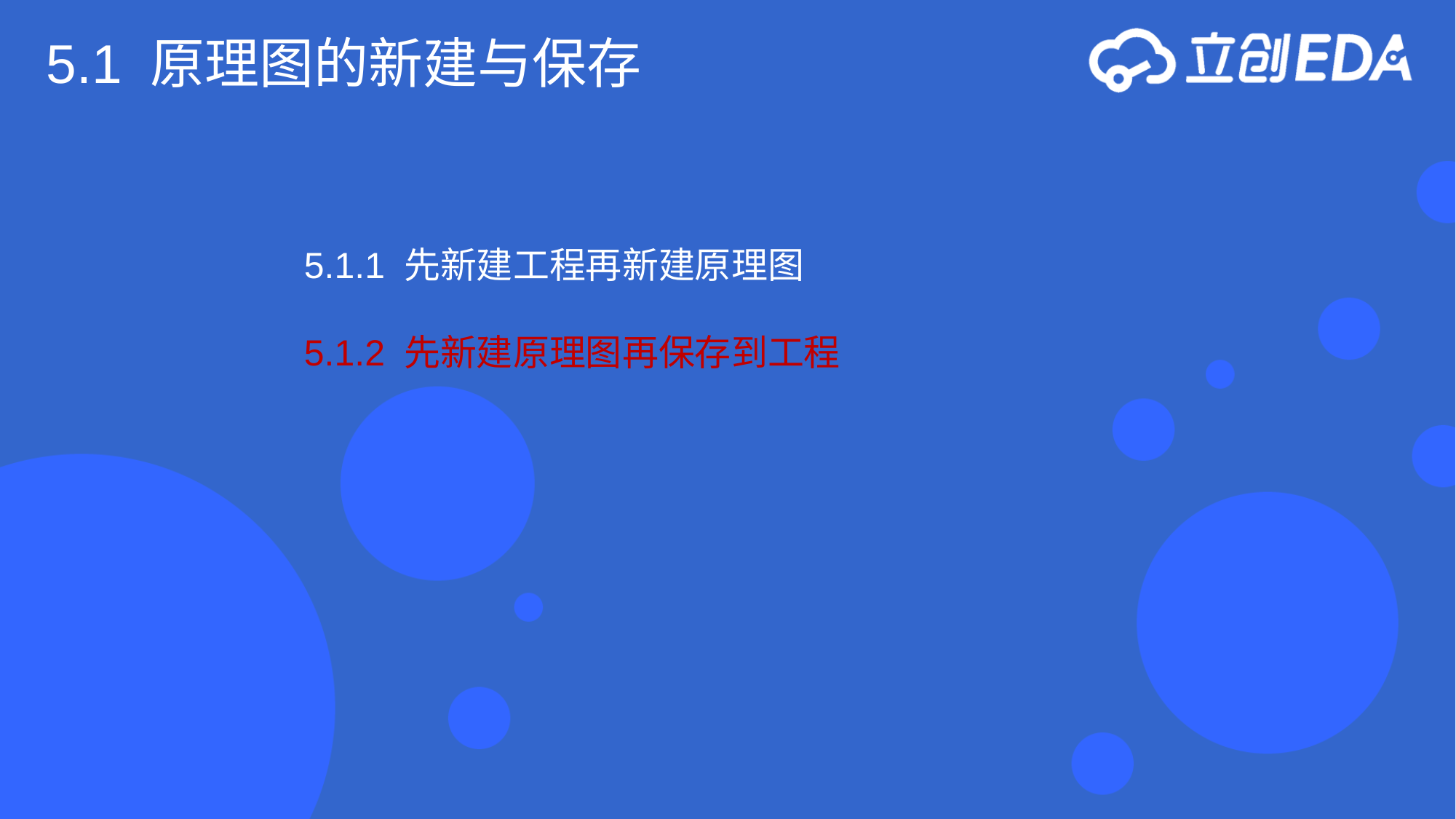

5.1 原理图的新建与保存
5.1.1 先新建工程再新建原理图

5.1.2 先新建原理图再保存到工程